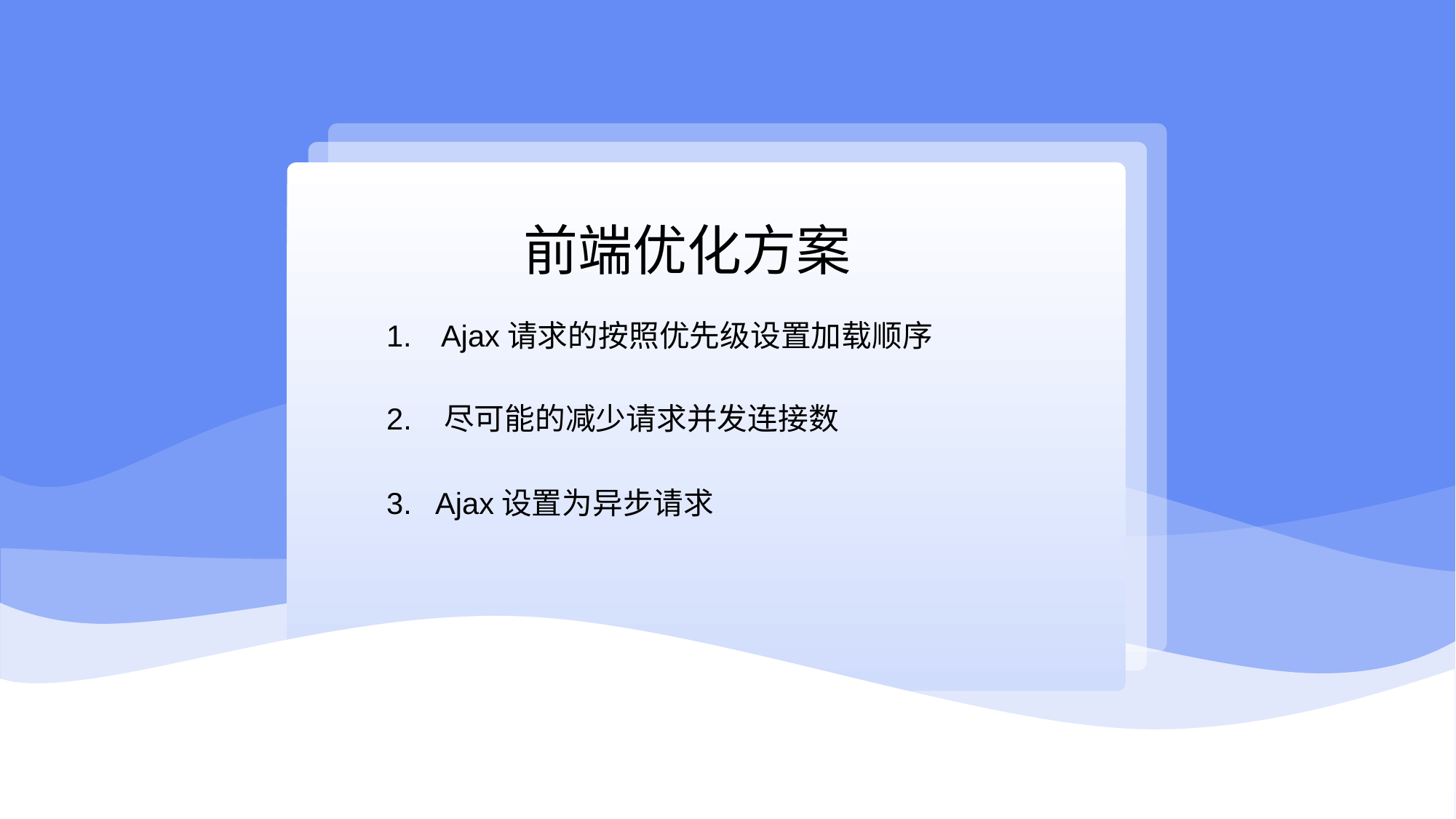

前端优化方案
Ajax请求的按照优先级设置加载顺序

2.   尽可能的减少请求并发连接数

3.   Ajax设置为异步请求